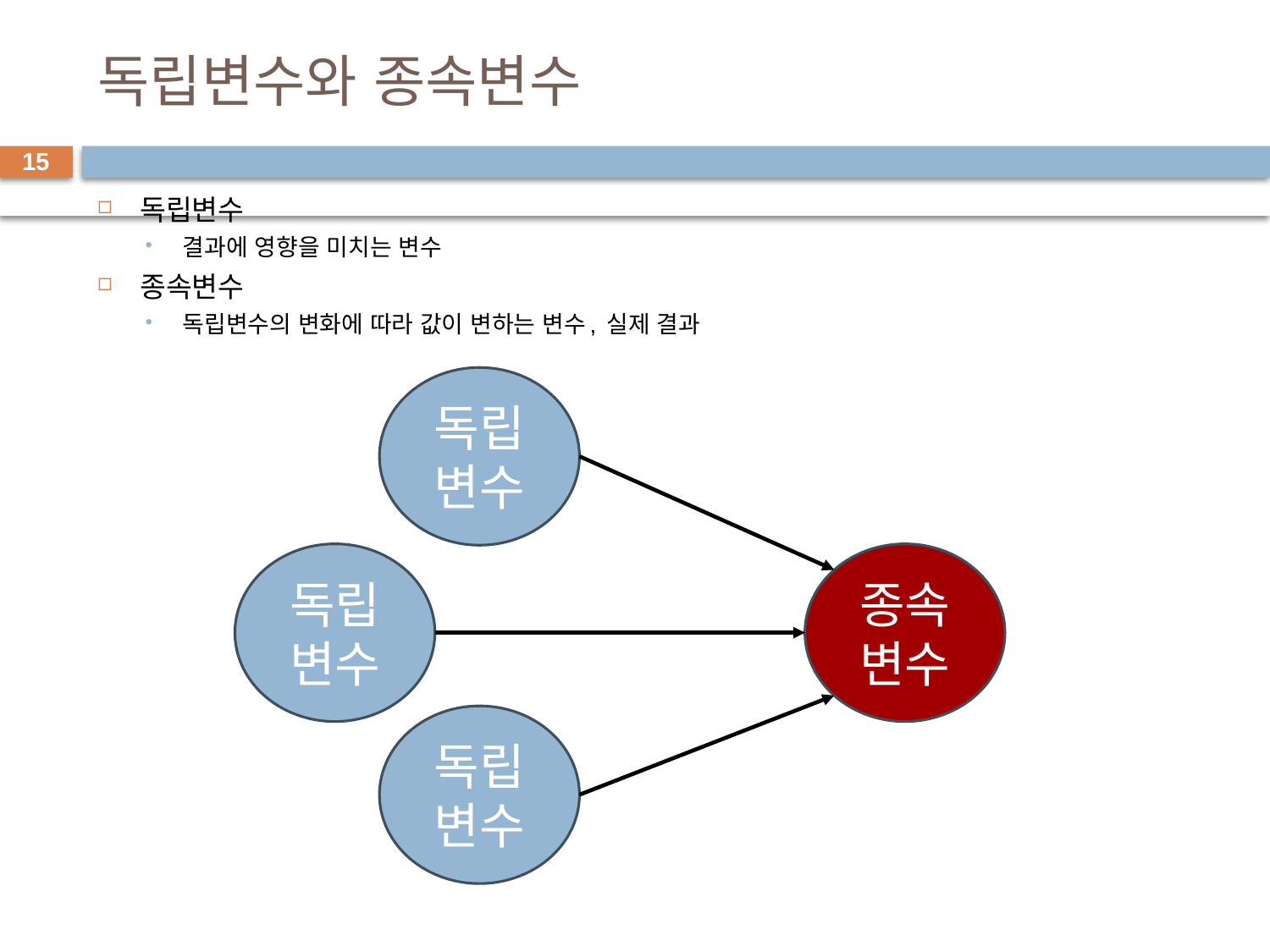

# 독립변수와 종속변수
15
독립변수
결과에 영향을 미치는 변수
종속변수
독립변수의 변화에 따라 값이 변하는 변수, 실제 결과

독립
변수
독립
변수
종속
변수
독립
변수